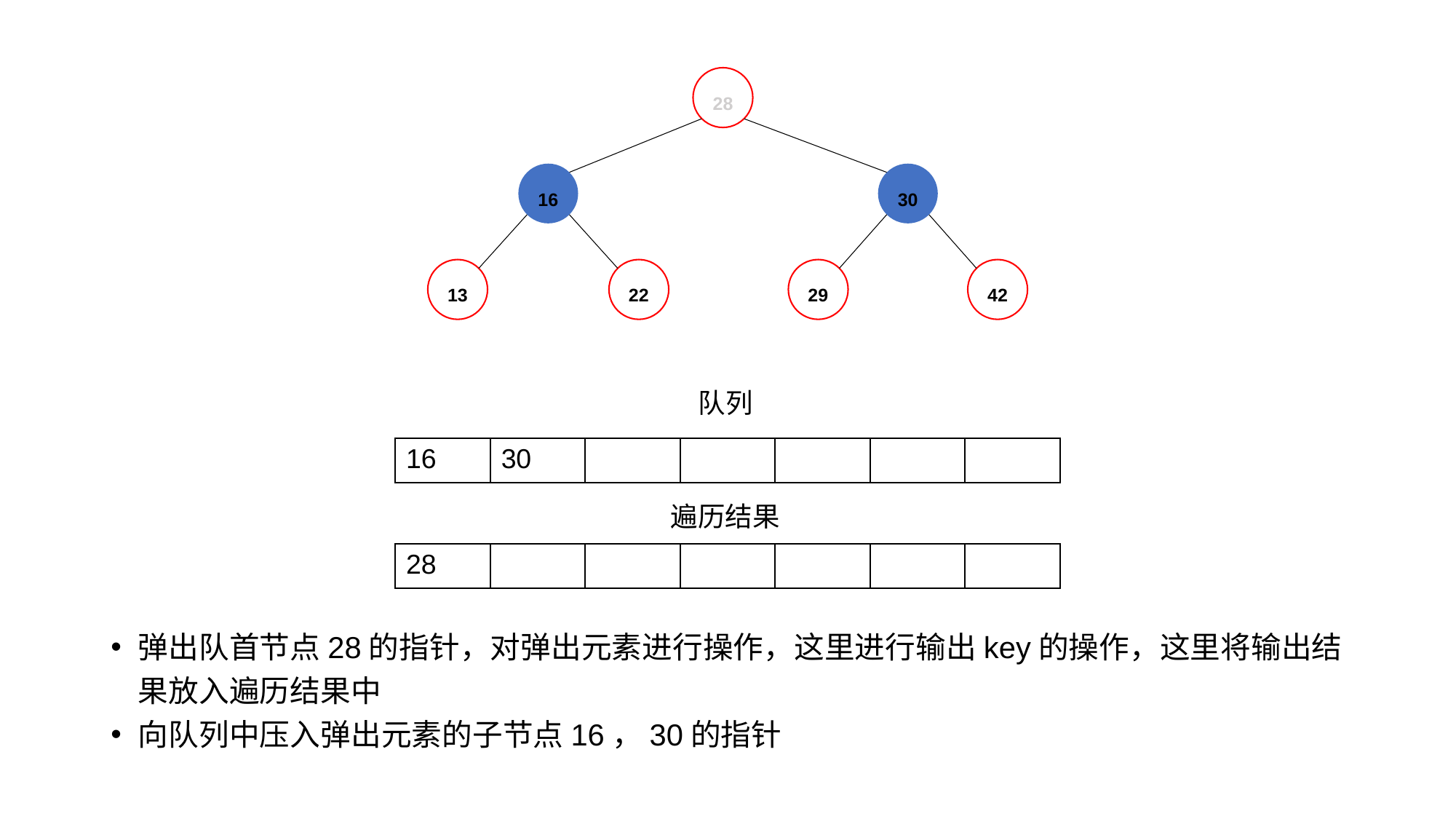

28
16
30
13
22
29
42
队列
| 16 | 30 |  |  |  |  |  |
| --- | --- | --- | --- | --- | --- | --- |
遍历结果
| 28 |  |  |  |  |  |  |
| --- | --- | --- | --- | --- | --- | --- |

弹出队首节点28的指针，对弹出元素进行操作，这里进行输出key的操作，这里将输出结果放入遍历结果中
向队列中压入弹出元素的子节点16，30的指针